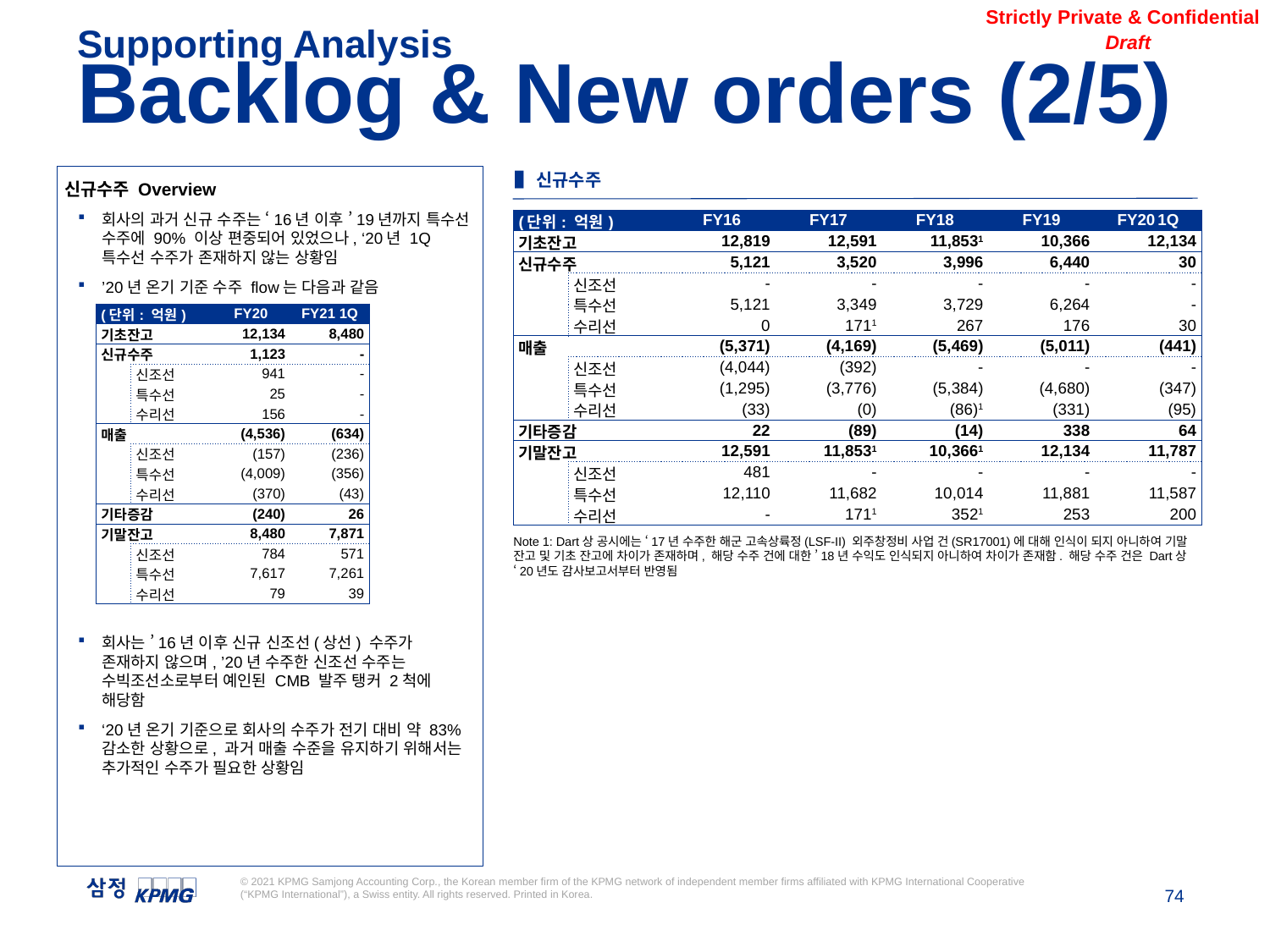

Supporting Analysis
Backlog & New orders (2/5)
▌신규수주

신규수주 Overview
회사의 과거 신규 수주는 ‘16년 이후 ’19년까지 특수선 수주에 90% 이상 편중되어 있었으나, ‘20년 1Q 특수선 수주가 존재하지 않는 상황임
’20년 온기 기준 수주 flow는 다음과 같음

회사는 ’16년 이후 신규 신조선(상선) 수주가 존재하지 않으며, ’20년 수주한 신조선 수주는 수빅조선소로부터 예인된 CMB 발주 탱커 2척에 해당함
‘20년 온기 기준으로 회사의 수주가 전기 대비 약 83% 감소한 상황으로, 과거 매출 수준을 유지하기 위해서는 추가적인 수주가 필요한 상황임

| (단위: 억원) |  | FY16 | FY17 | FY18 | FY19 | FY20 1Q |
| --- | --- | --- | --- | --- | --- | --- |
| 기초잔고 |  | 12,819 | 12,591 | 11,8531 | 10,366 | 12,134 |
| 신규수주 |  | 5,121 | 3,520 | 3,996 | 6,440 | 30 |
|  | 신조선 | - | - | - | - | - |
|  | 특수선 | 5,121 | 3,349 | 3,729 | 6,264 | - |
|  | 수리선 | 0 | 1711 | 267 | 176 | 30 |
| 매출 |  | (5,371) | (4,169) | (5,469) | (5,011) | (441) |
|  | 신조선 | (4,044) | (392) | - | - | - |
|  | 특수선 | (1,295) | (3,776) | (5,384) | (4,680) | (347) |
|  | 수리선 | (33) | (0) | (86)1 | (331) | (95) |
| 기타증감 |  | 22 | (89) | (14) | 338 | 64 |
| 기말잔고 |  | 12,591 | 11,8531 | 10,3661 | 12,134 | 11,787 |
|  | 신조선 | 481 | - | - | - | - |
|  | 특수선 | 12,110 | 11,682 | 10,014 | 11,881 | 11,587 |
|  | 수리선 | - | 1711 | 3521 | 253 | 200 |
| (단위: 억원) |  | FY20 | FY21 1Q |
| --- | --- | --- | --- |
| 기초잔고 |  | 12,134 | 8,480 |
| 신규수주 |  | 1,123 | - |
|  | 신조선 | 941 | - |
|  | 특수선 | 25 | - |
|  | 수리선 | 156 | - |
| 매출 |  | (4,536) | (634) |
|  | 신조선 | (157) | (236) |
|  | 특수선 | (4,009) | (356) |
|  | 수리선 | (370) | (43) |
| 기타증감 |  | (240) | 26 |
| 기말잔고 |  | 8,480 | 7,871 |
|  | 신조선 | 784 | 571 |
|  | 특수선 | 7,617 | 7,261 |
|  | 수리선 | 79 | 39 |
Note 1: Dart상 공시에는 ‘17년 수주한 해군 고속상륙정(LSF-II) 외주창정비 사업 건(SR17001)에 대해 인식이 되지 아니하여 기말 잔고 및 기초 잔고에 차이가 존재하며, 해당 수주 건에 대한 ’18년 수익도 인식되지 아니하여 차이가 존재함. 해당 수주 건은 Dart상 ‘20년도 감사보고서부터 반영됨